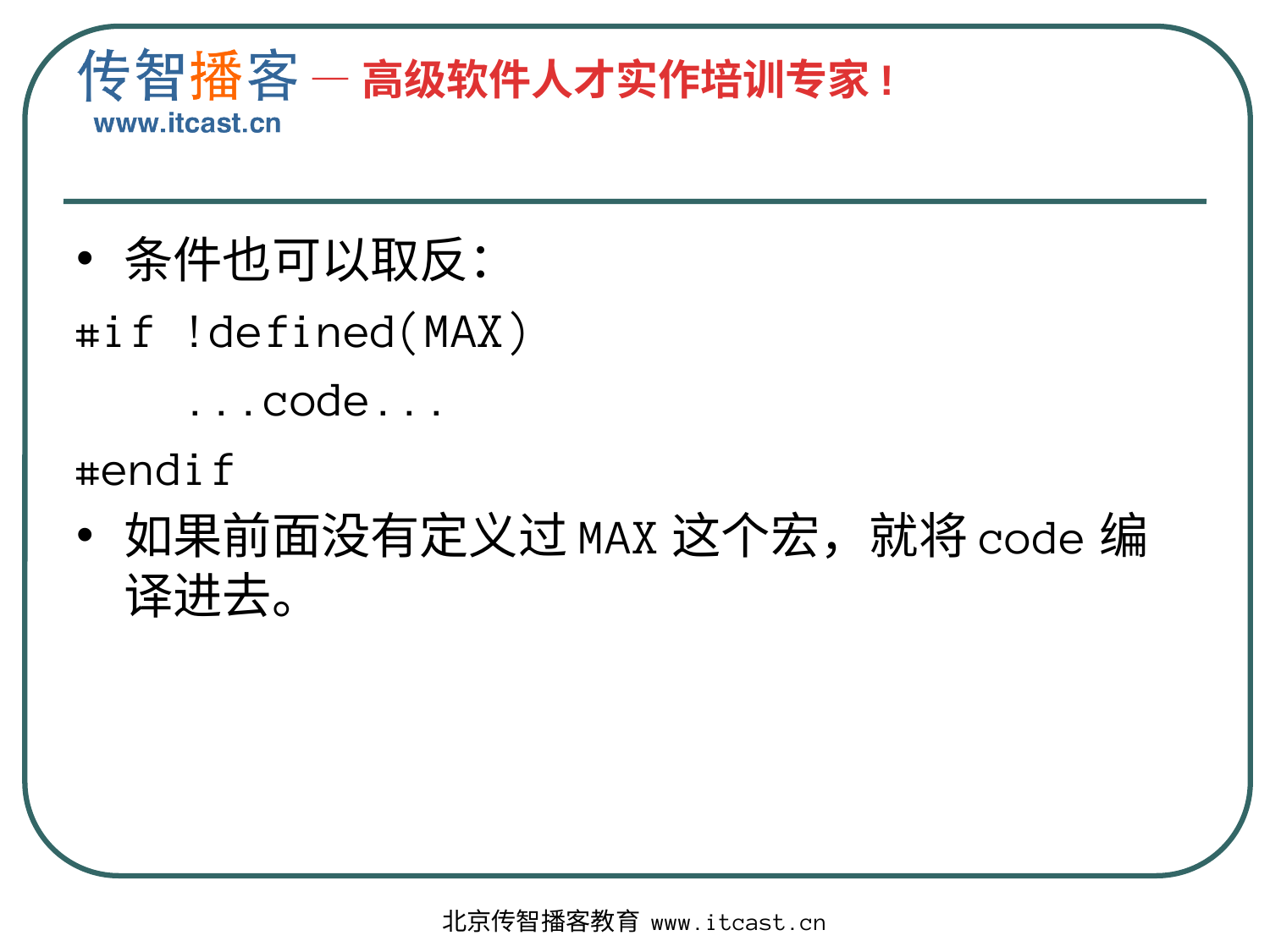

#
条件也可以取反：
#if !defined(MAX)
    ...code...
#endif
如果前面没有定义过MAX这个宏，就将code编译进去。